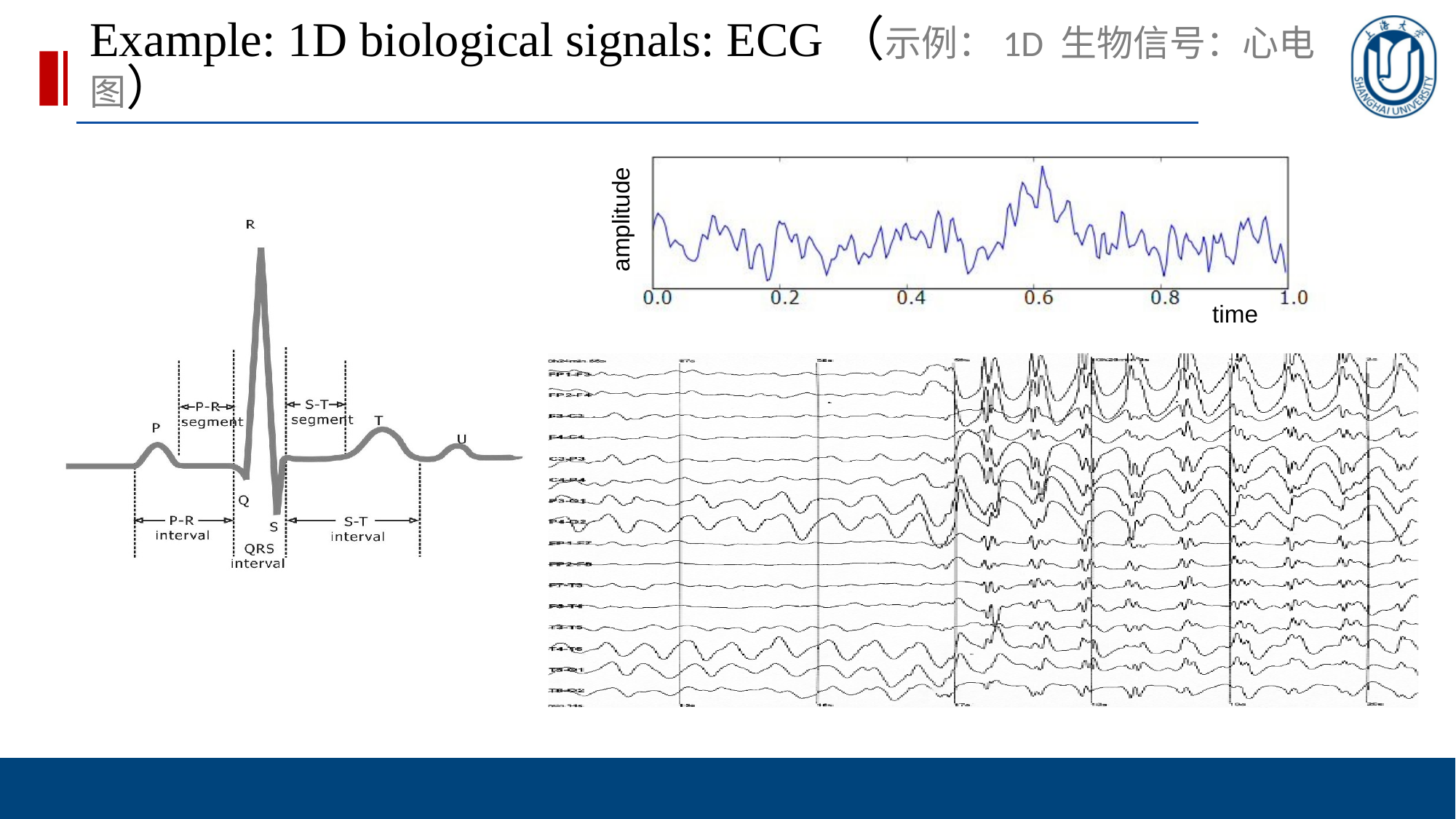

# Example: 1D biological signals: ECG（示例：1D 生物信号：心电图）

amplitude

time